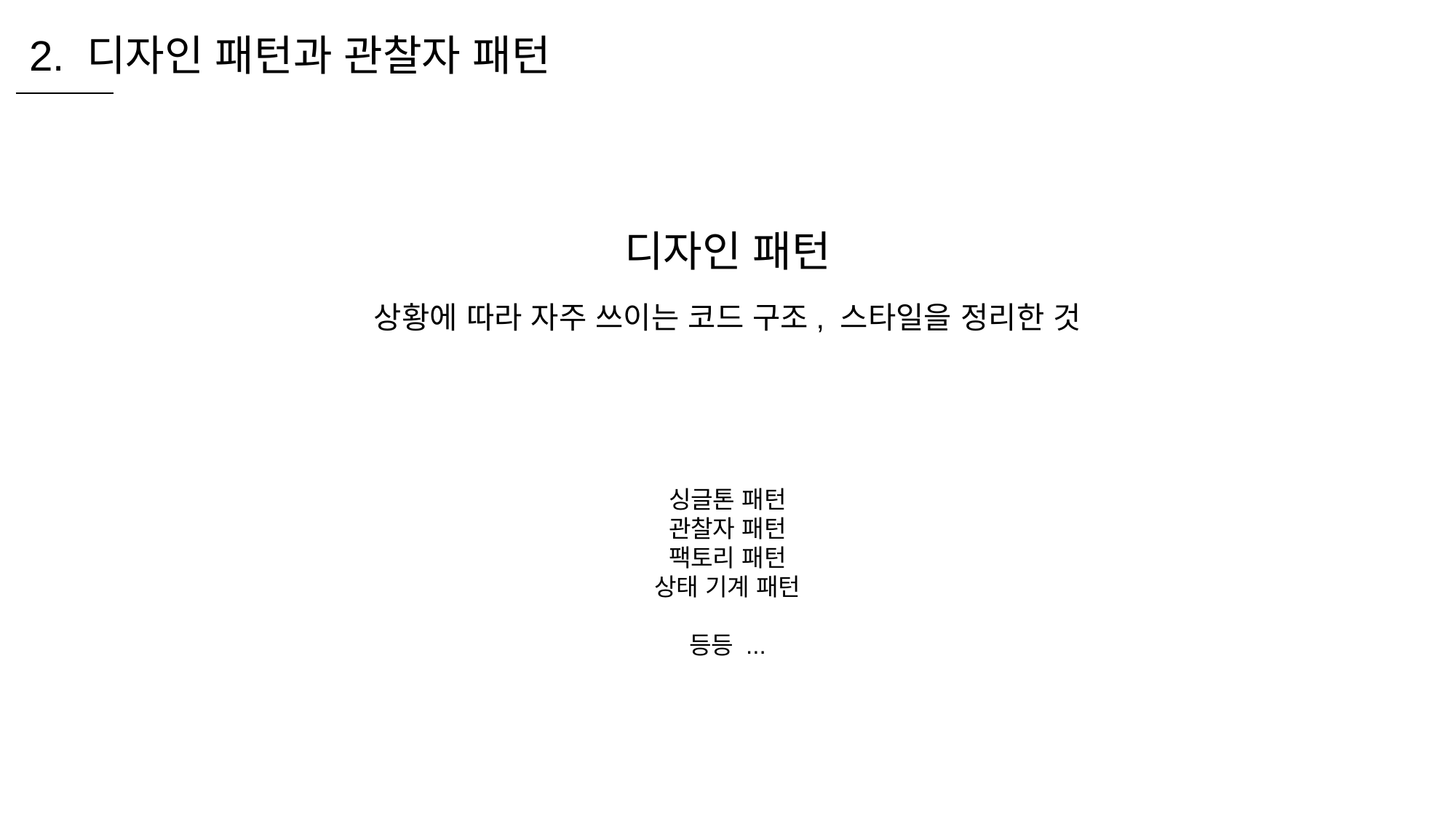

2. 디자인 패턴과 관찰자 패턴
디자인 패턴
상황에 따라 자주 쓰이는 코드 구조, 스타일을 정리한 것
싱글톤 패턴
관찰자 패턴
팩토리 패턴
상태 기계 패턴

등등 ...